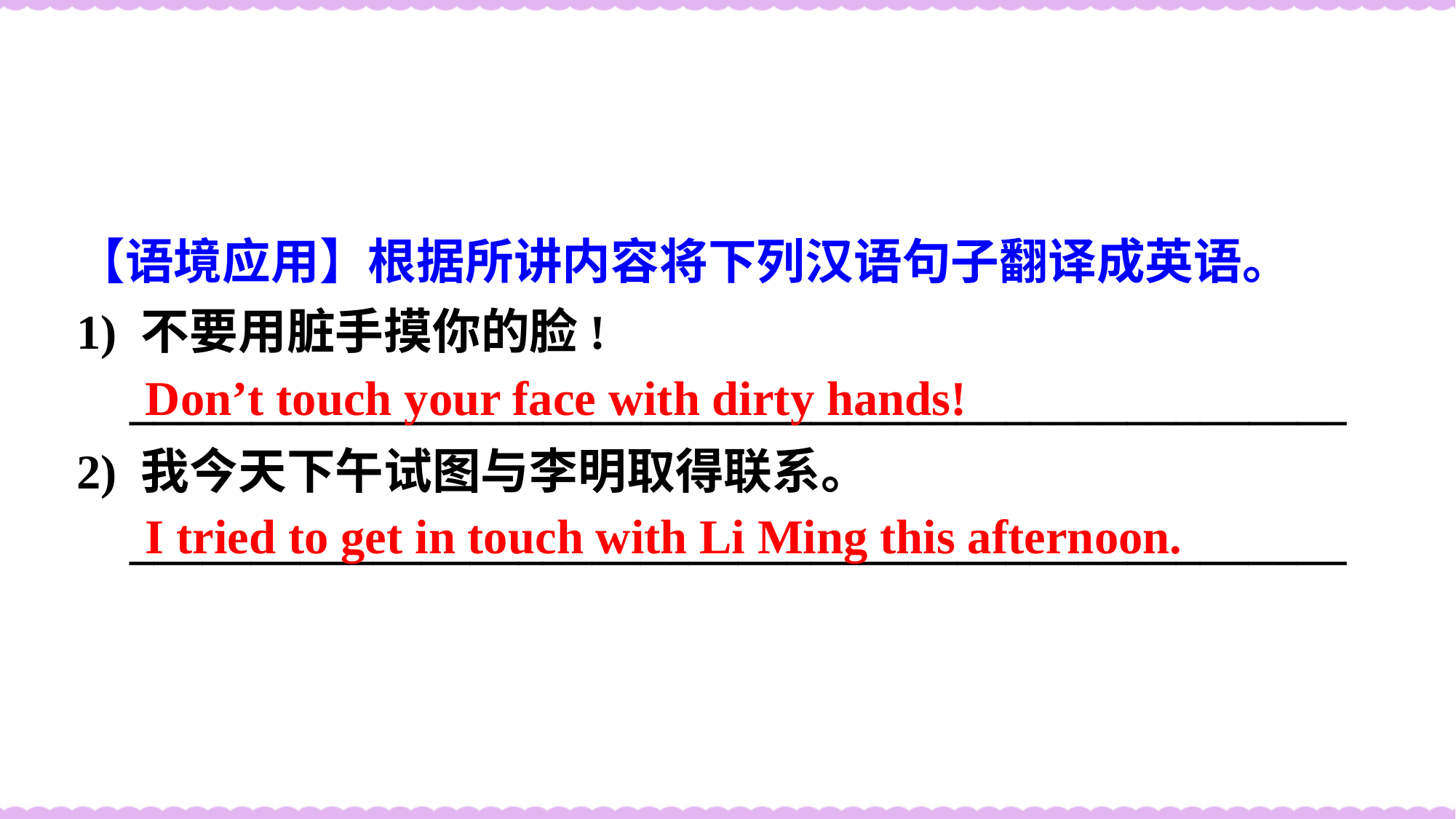

【语境应用】根据所讲内容将下列汉语句子翻译成英语。
1) 不要用脏手摸你的脸!
__________________________________________________
2) 我今天下午试图与李明取得联系。
__________________________________________________
Don’t touch your face with dirty hands!
I tried to get in touch with Li Ming this afternoon.